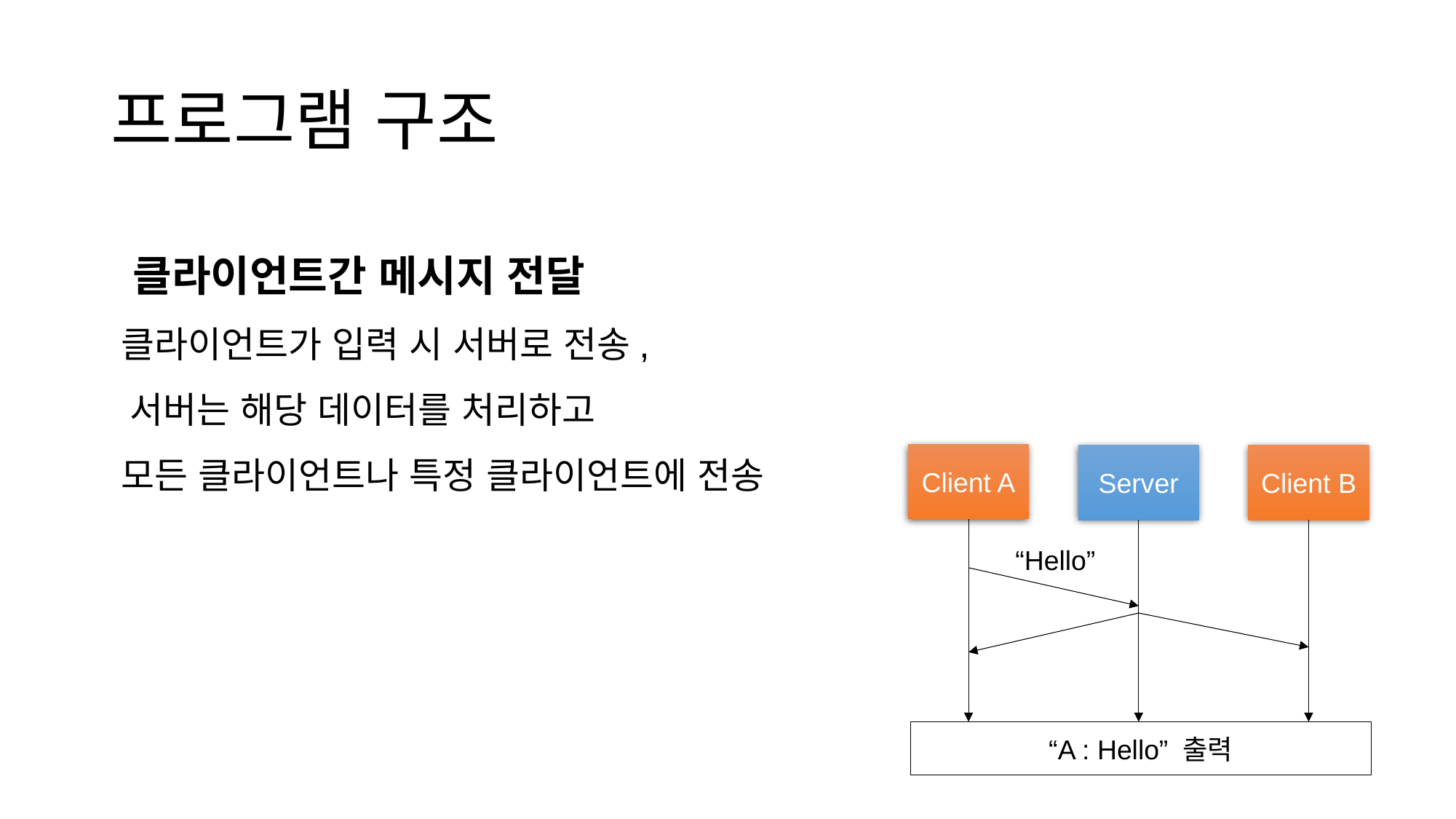

# 프로그램 구조
 클라이언트간 메시지 전달
 클라이언트가 입력 시 서버로 전송,
 서버는 해당 데이터를 처리하고
 모든 클라이언트나 특정 클라이언트에 전송
Client A
Server
Client B
“Hello”
“A : Hello” 출력